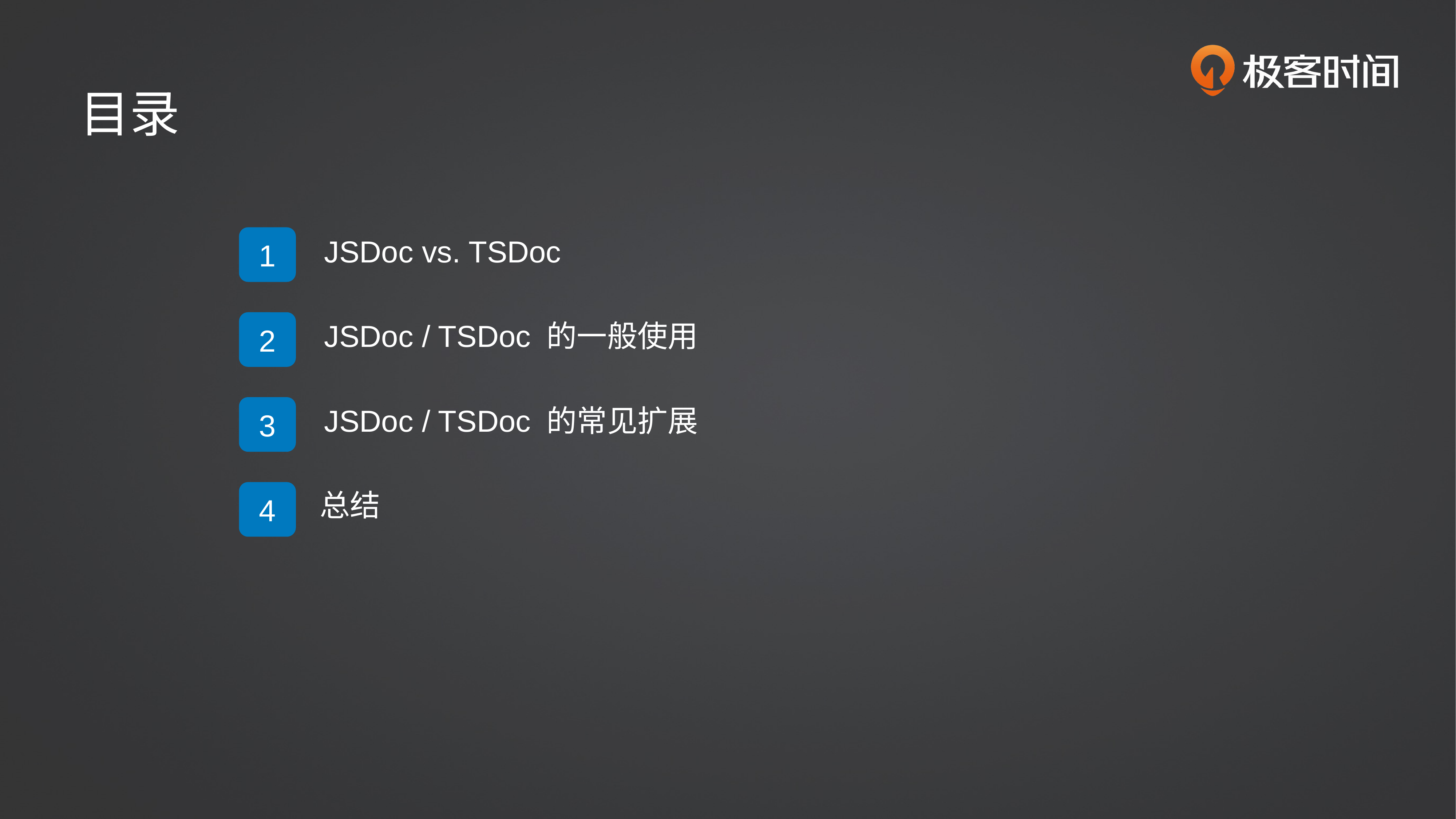

目录

1
JSDoc vs. TSDoc

2
JSDoc / TSDoc 的一般使用

3
JSDoc / TSDoc 的常见扩展

4
总结